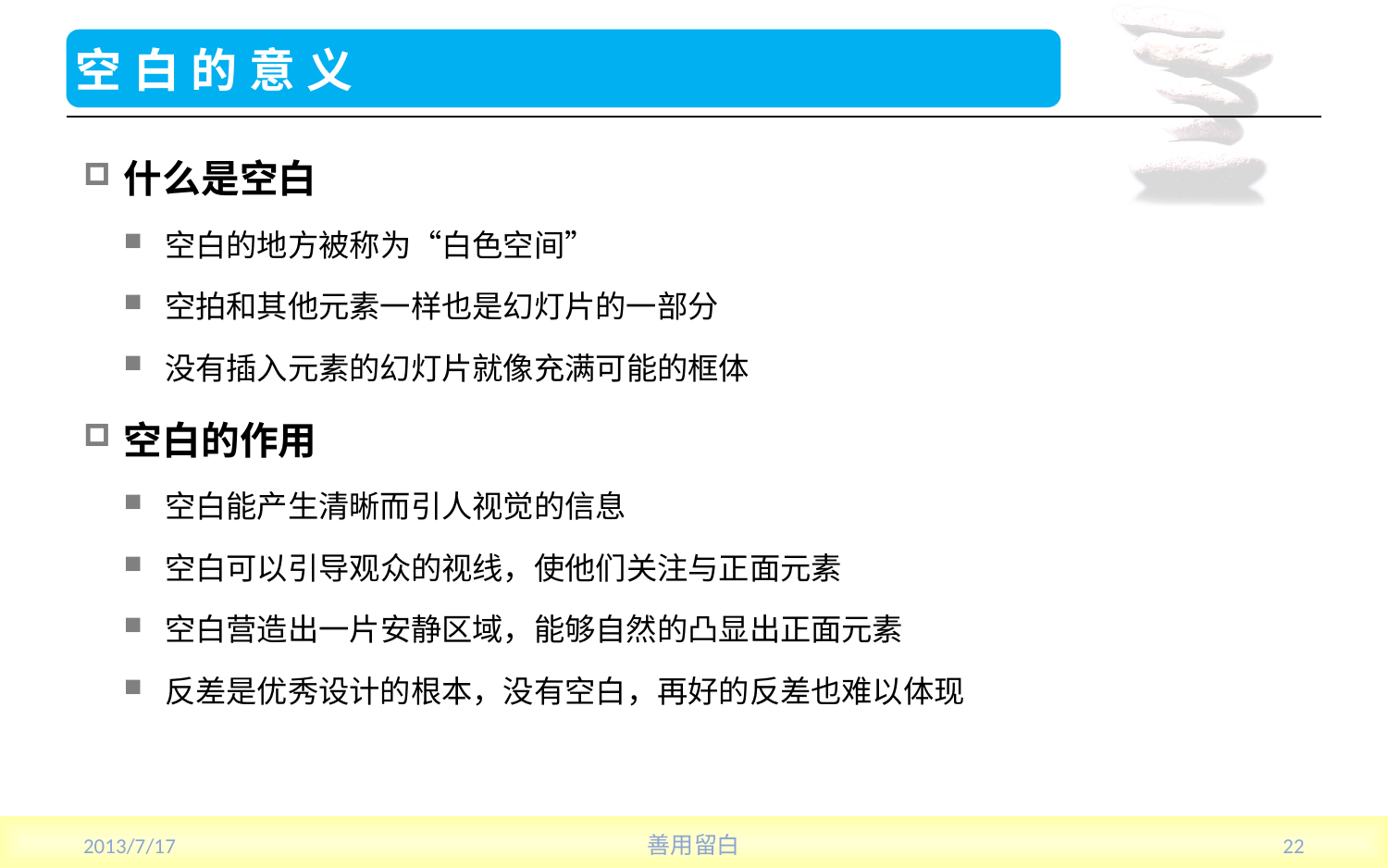

# 空白的意义
什么是空白
空白的地方被称为“白色空间”
空拍和其他元素一样也是幻灯片的一部分
没有插入元素的幻灯片就像充满可能的框体
空白的作用
空白能产生清晰而引人视觉的信息
空白可以引导观众的视线，使他们关注与正面元素
空白营造出一片安静区域，能够自然的凸显出正面元素
反差是优秀设计的根本，没有空白，再好的反差也难以体现
2013/7/17
善用留白
22